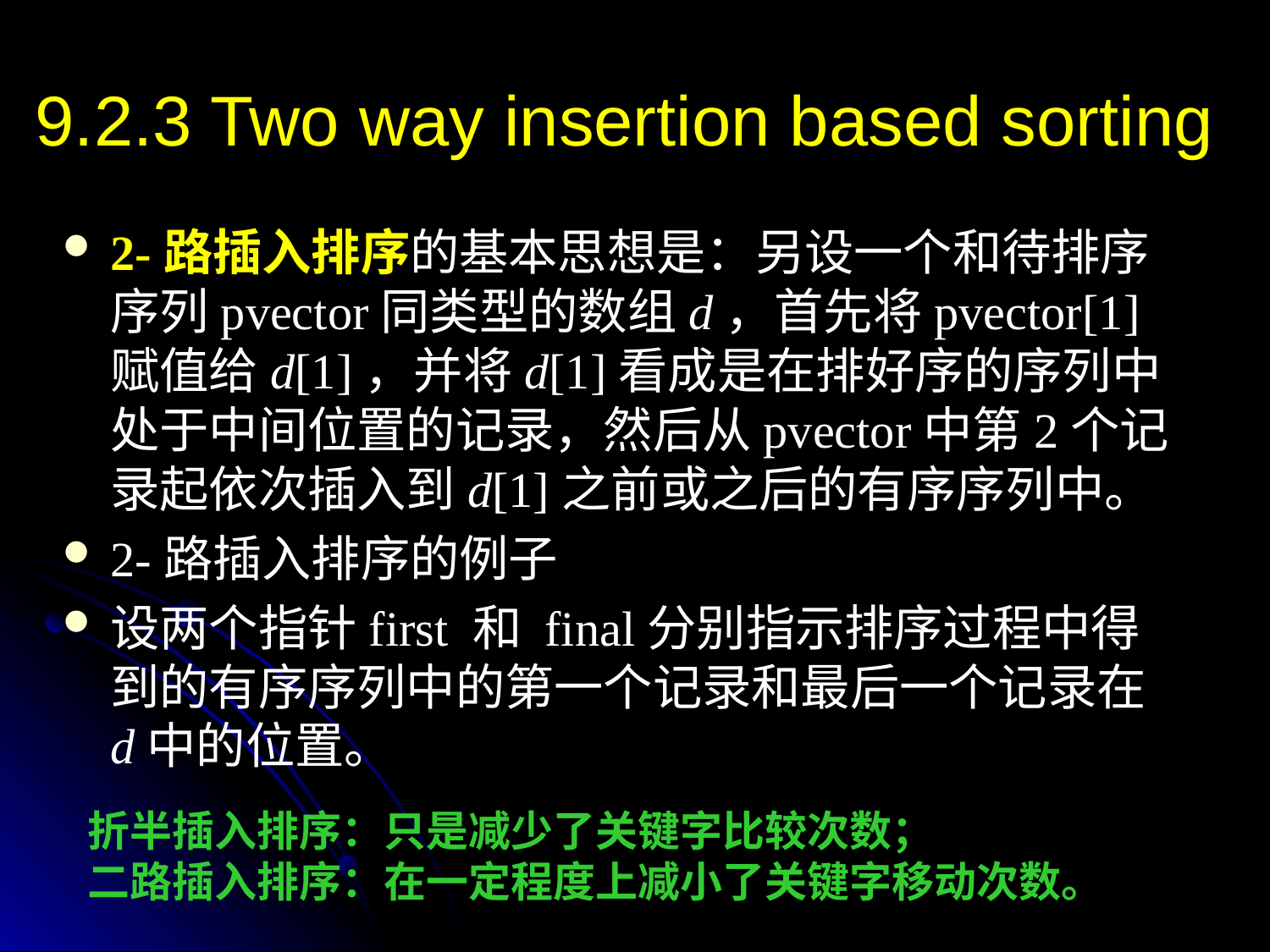

# 9.2.3 Two way insertion based sorting
2-路插入排序的基本思想是：另设一个和待排序序列pvector同类型的数组d，首先将pvector[1]赋值给d[1]，并将d[1]看成是在排好序的序列中处于中间位置的记录，然后从pvector中第2个记录起依次插入到d[1]之前或之后的有序序列中。
2-路插入排序的例子
设两个指针first 和 final分别指示排序过程中得到的有序序列中的第一个记录和最后一个记录在d中的位置。
折半插入排序：只是减少了关键字比较次数；
二路插入排序：在一定程度上减小了关键字移动次数。